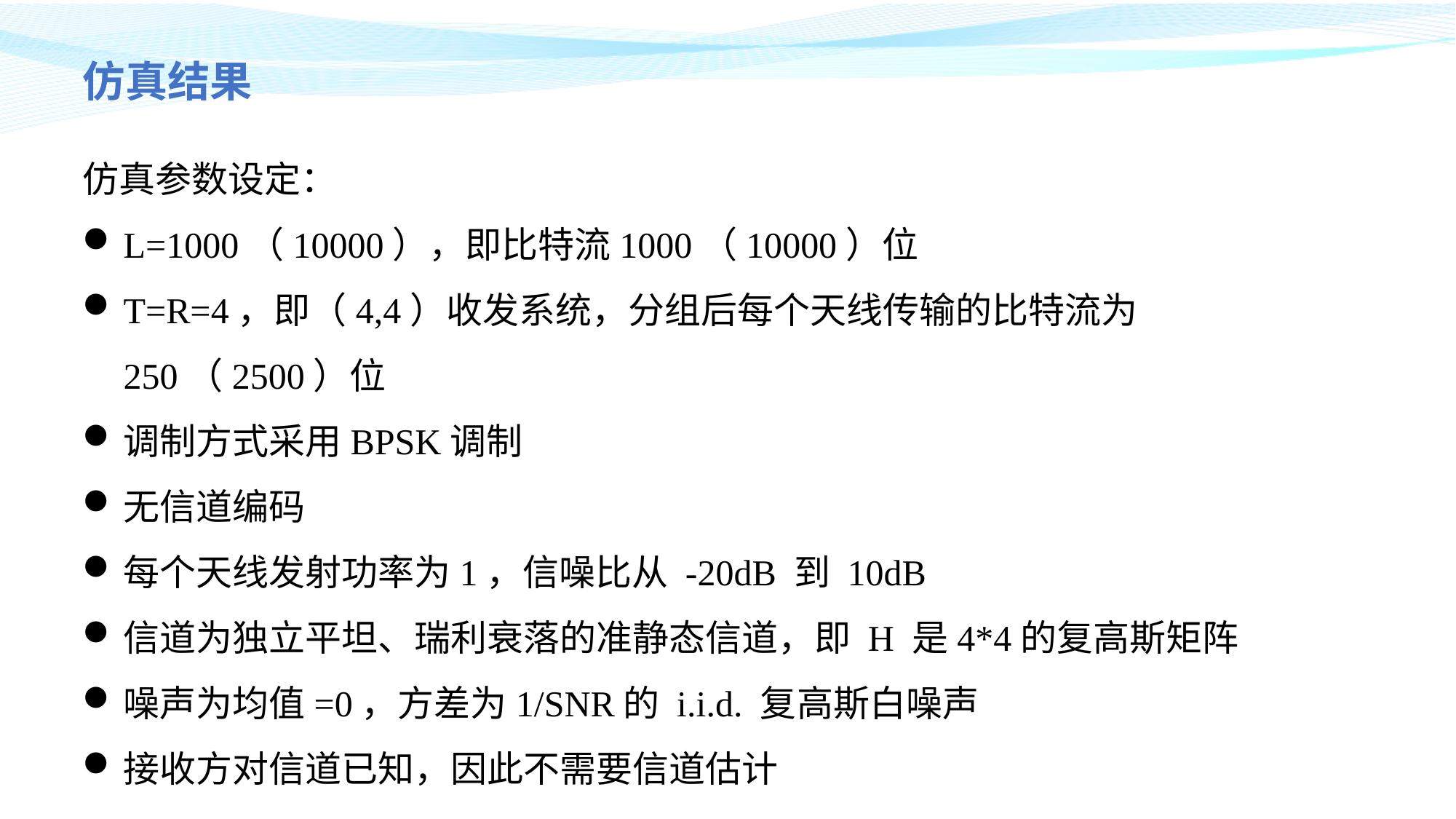

仿真结果
仿真参数设定：
L=1000（10000），即比特流1000（10000）位
T=R=4，即（4,4）收发系统，分组后每个天线传输的比特流为250（2500）位
调制方式采用BPSK调制
无信道编码
每个天线发射功率为1，信噪比从 -20dB 到 10dB
信道为独立平坦、瑞利衰落的准静态信道，即 H 是4*4的复高斯矩阵
噪声为均值=0，方差为1/SNR的 i.i.d. 复高斯白噪声
接收方对信道已知，因此不需要信道估计